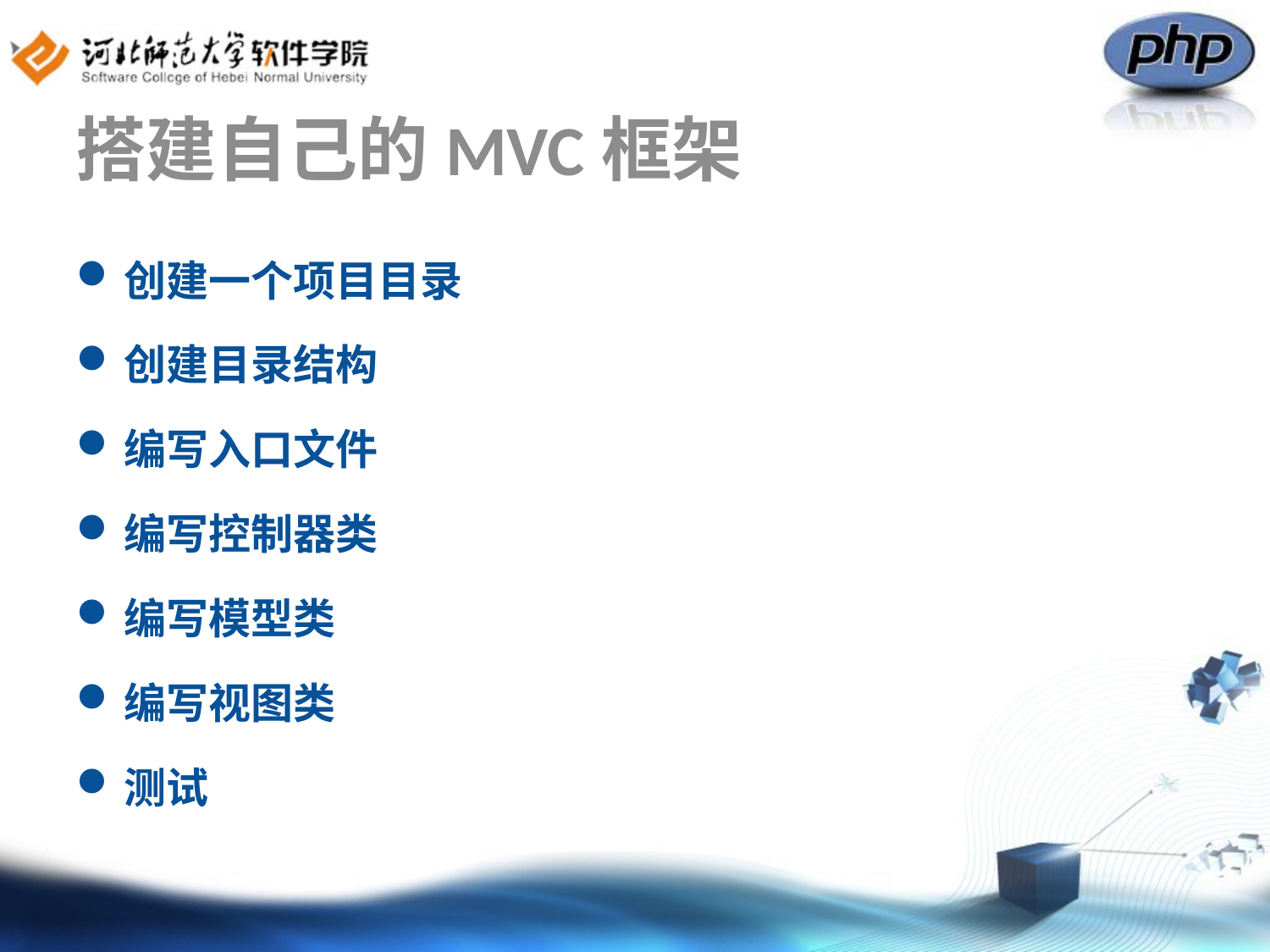

# 搭建自己的MVC框架
创建一个项目目录
创建目录结构
编写入口文件
编写控制器类
编写模型类
编写视图类
测试